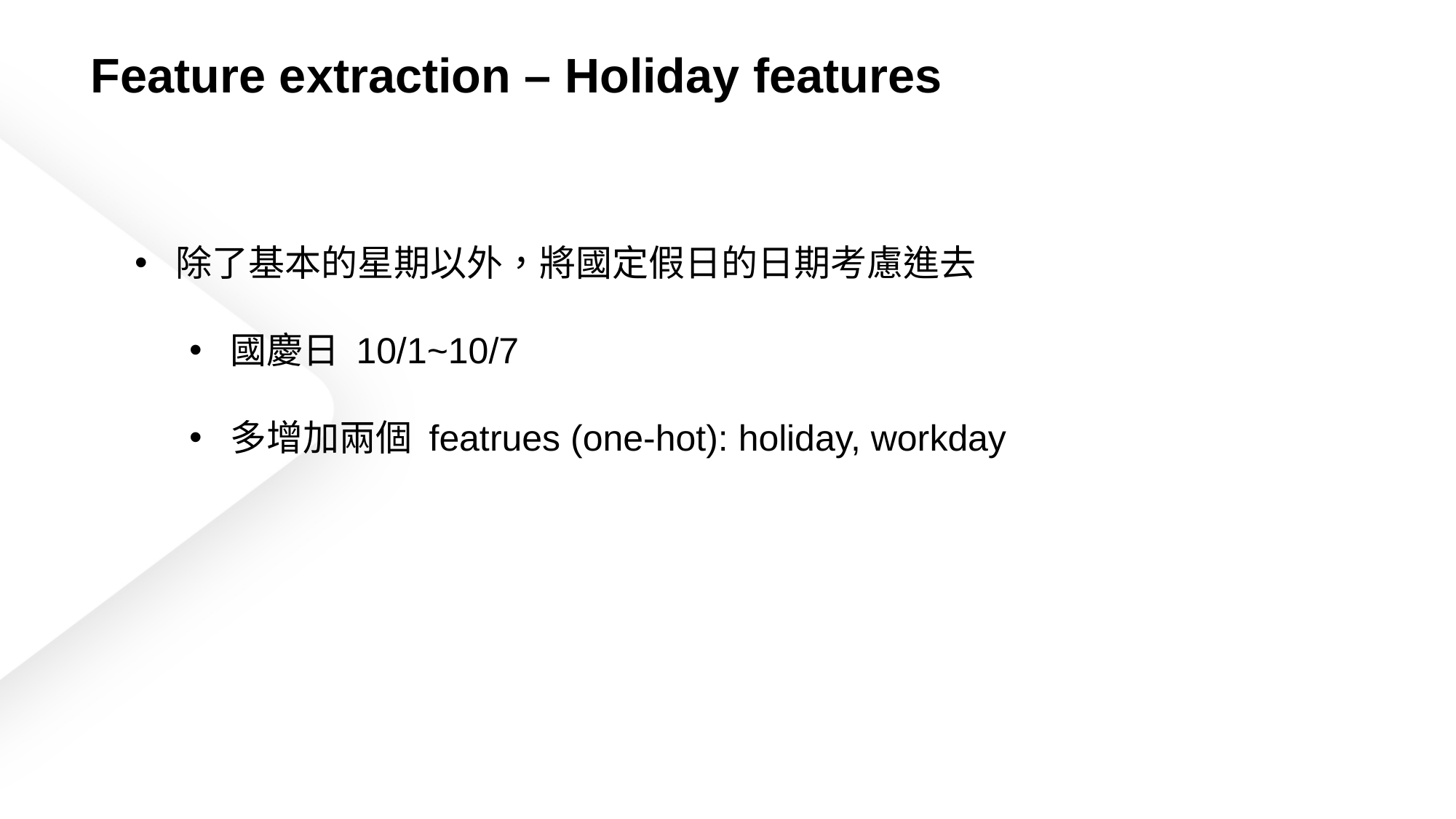

Feature extraction – Holiday features
除了基本的星期以外，將國定假日的日期考慮進去
國慶日 10/1~10/7
多增加兩個 featrues (one-hot): holiday, workday